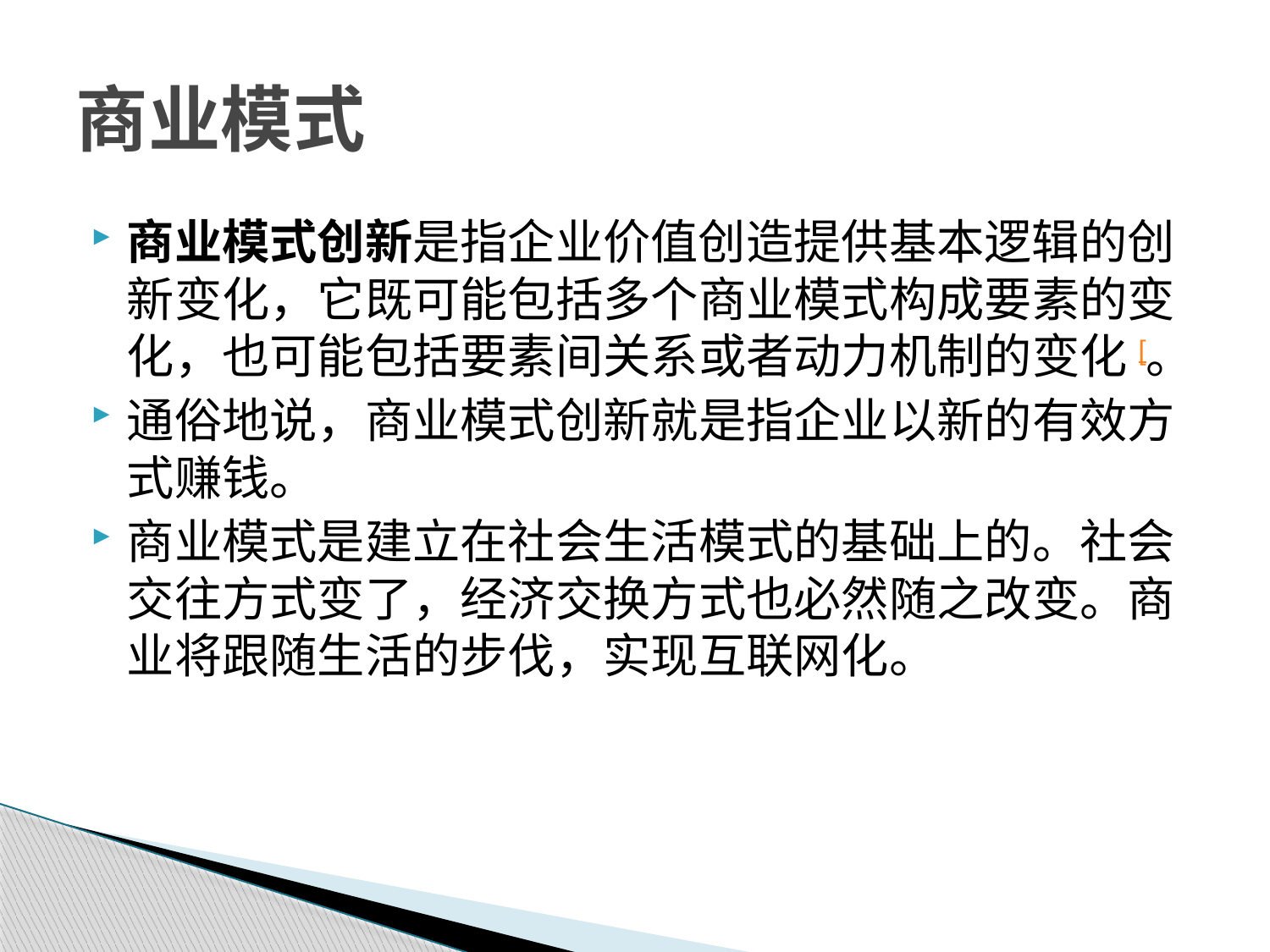

# 商业模式
商业模式创新是指企业价值创造提供基本逻辑的创新变化，它既可能包括多个商业模式构成要素的变化，也可能包括要素间关系或者动力机制的变化[。
通俗地说，商业模式创新就是指企业以新的有效方式赚钱。
商业模式是建立在社会生活模式的基础上的。社会交往方式变了，经济交换方式也必然随之改变。商业将跟随生活的步伐，实现互联网化。